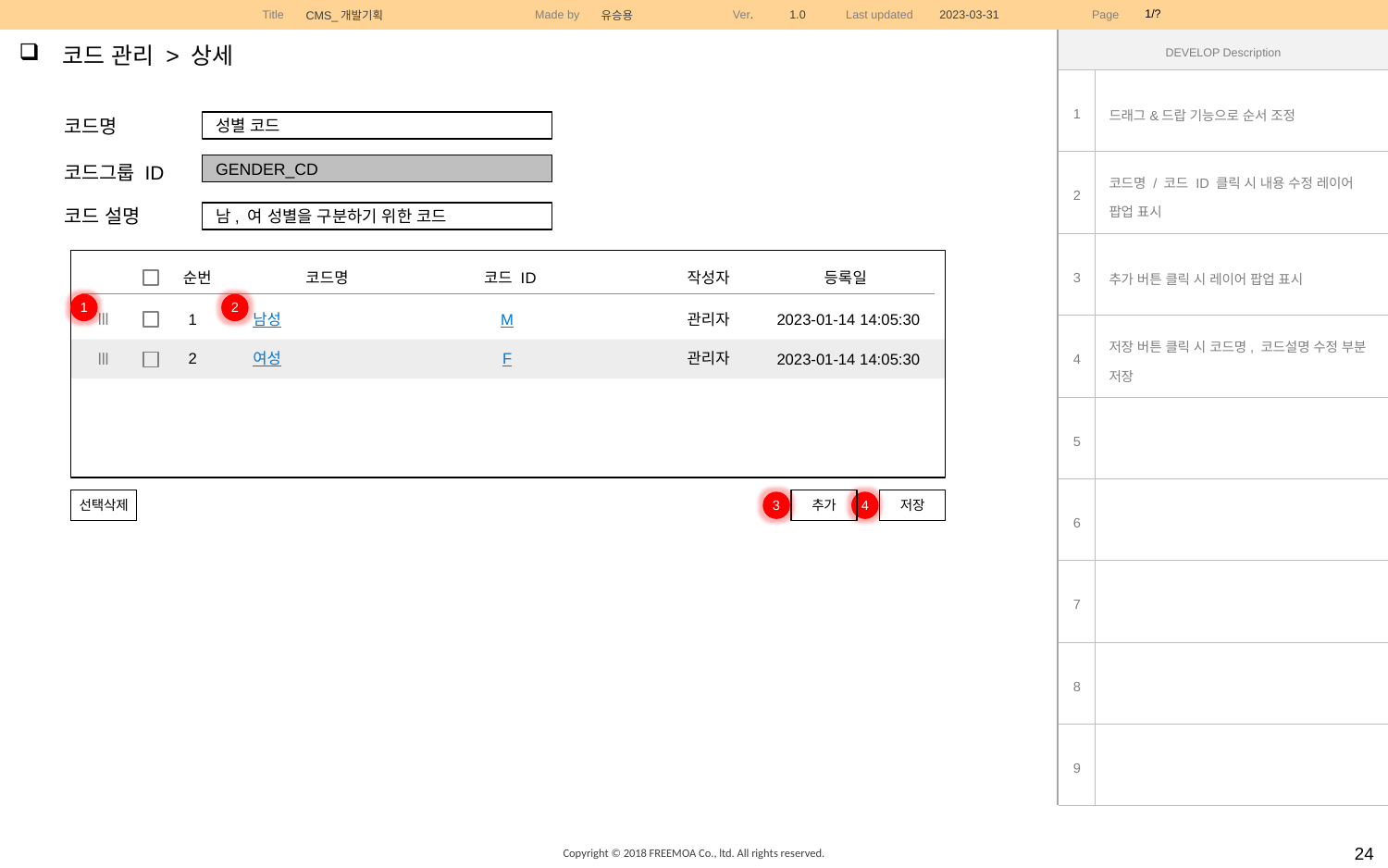

1/?
| DEVELOP Description |  |
| --- | --- |
| 1 | 드래그&드랍 기능으로 순서 조정 |
| 2 | 코드명 / 코드 ID 클릭 시 내용 수정 레이어 팝업 표시 |
| 3 | 추가 버튼 클릭 시 레이어 팝업 표시 |
| 4 | 저장 버튼 클릭 시 코드명, 코드설명 수정 부분 저장 |
| 5 |  |
| 6 |  |
| 7 |  |
| 8 |  |
| 9 |  |
코드 관리 > 상세
1

코드명
성별 코드
코드그룹 ID
GENDER_CD
코드 설명
남, 여 성별을 구분하기 위한 코드

순번
코드명
코드 ID
작성자
등록일

1

2

1
남성
M
관리자
2023-01-14 14:05:30
lll

2
여성
F
관리자
2023-01-14 14:05:30
lll

선택삭제
추가
저장
3

4